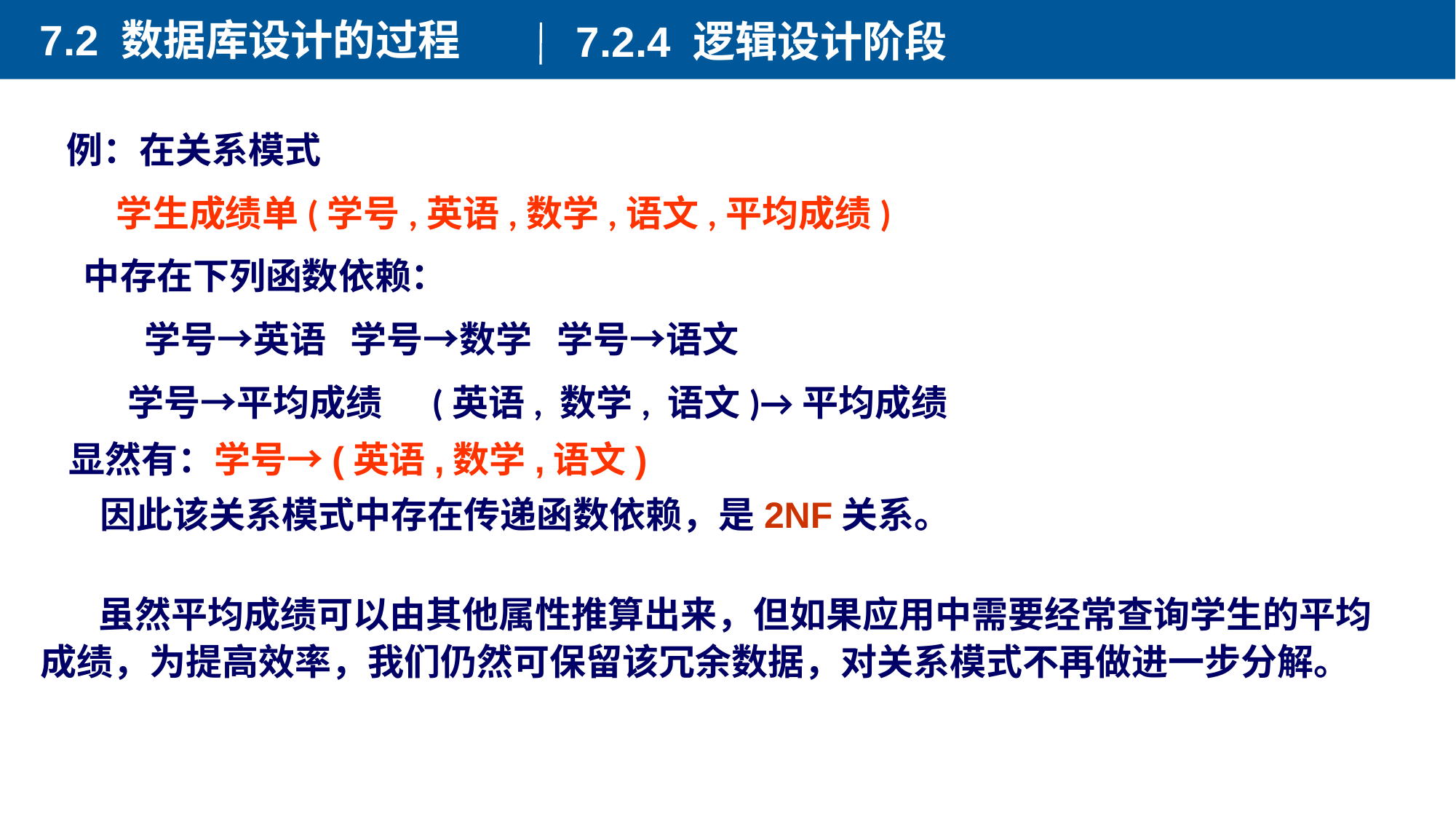

7.2 数据库设计的过程
7.2.4 逻辑设计阶段
例：在关系模式
     学生成绩单(学号,英语,数学,语文,平均成绩)
 中存在下列函数依赖：
　     学号→英语   学号→数学   学号→语文
　   学号→平均成绩     (英语, 数学, 语文)→平均成绩
      显然有：学号→(英语,数学,语文)
	 因此该关系模式中存在传递函数依赖，是2NF关系。

      虽然平均成绩可以由其他属性推算出来，但如果应用中需要经常查询学生的平均成绩，为提高效率，我们仍然可保留该冗余数据，对关系模式不再做进一步分解。